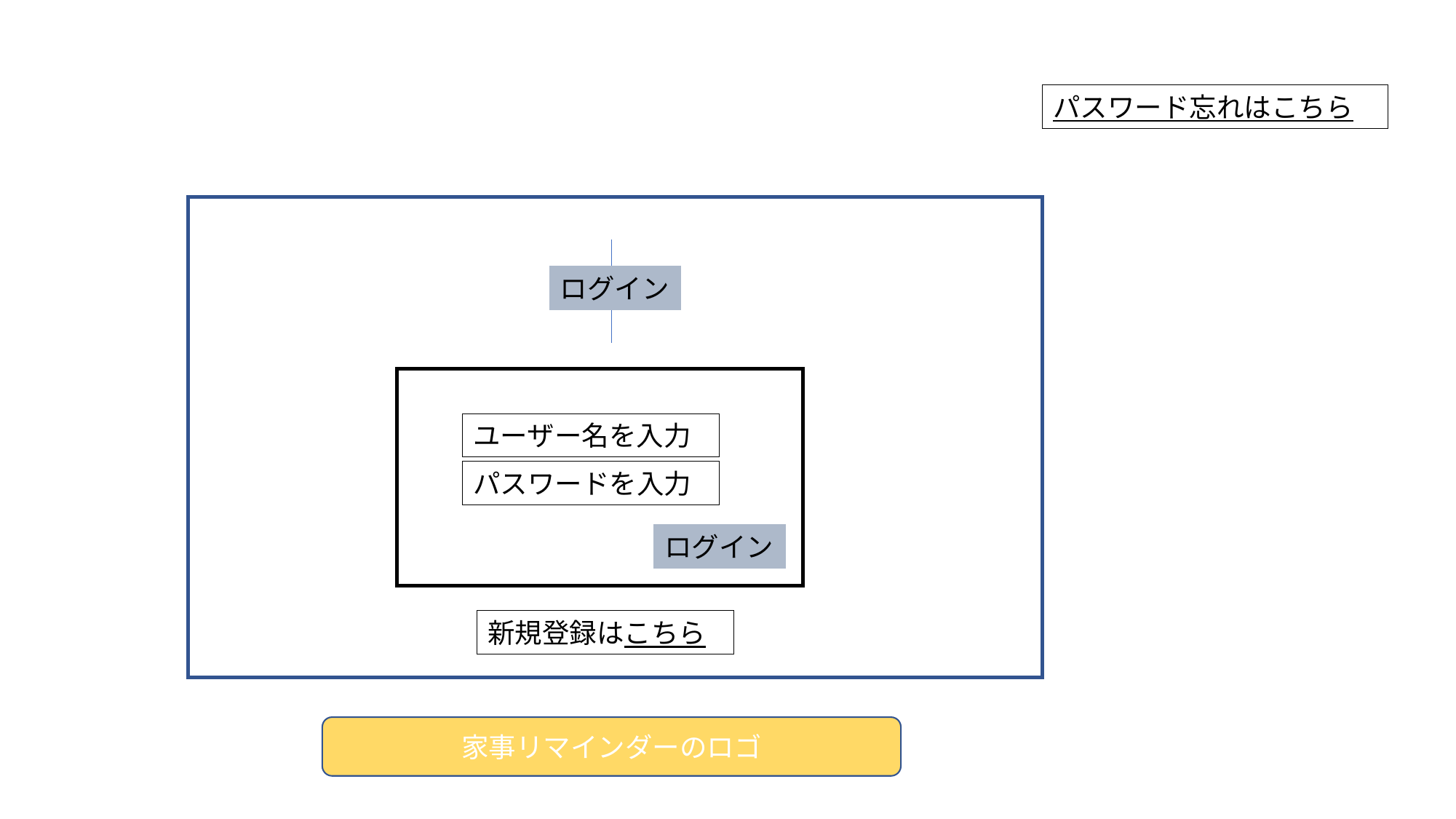

パスワード忘れはこちら

ログイン

ユーザー名を入力
パスワードを入力
ログイン
新規登録はこちら
家事リマインダーのロゴ